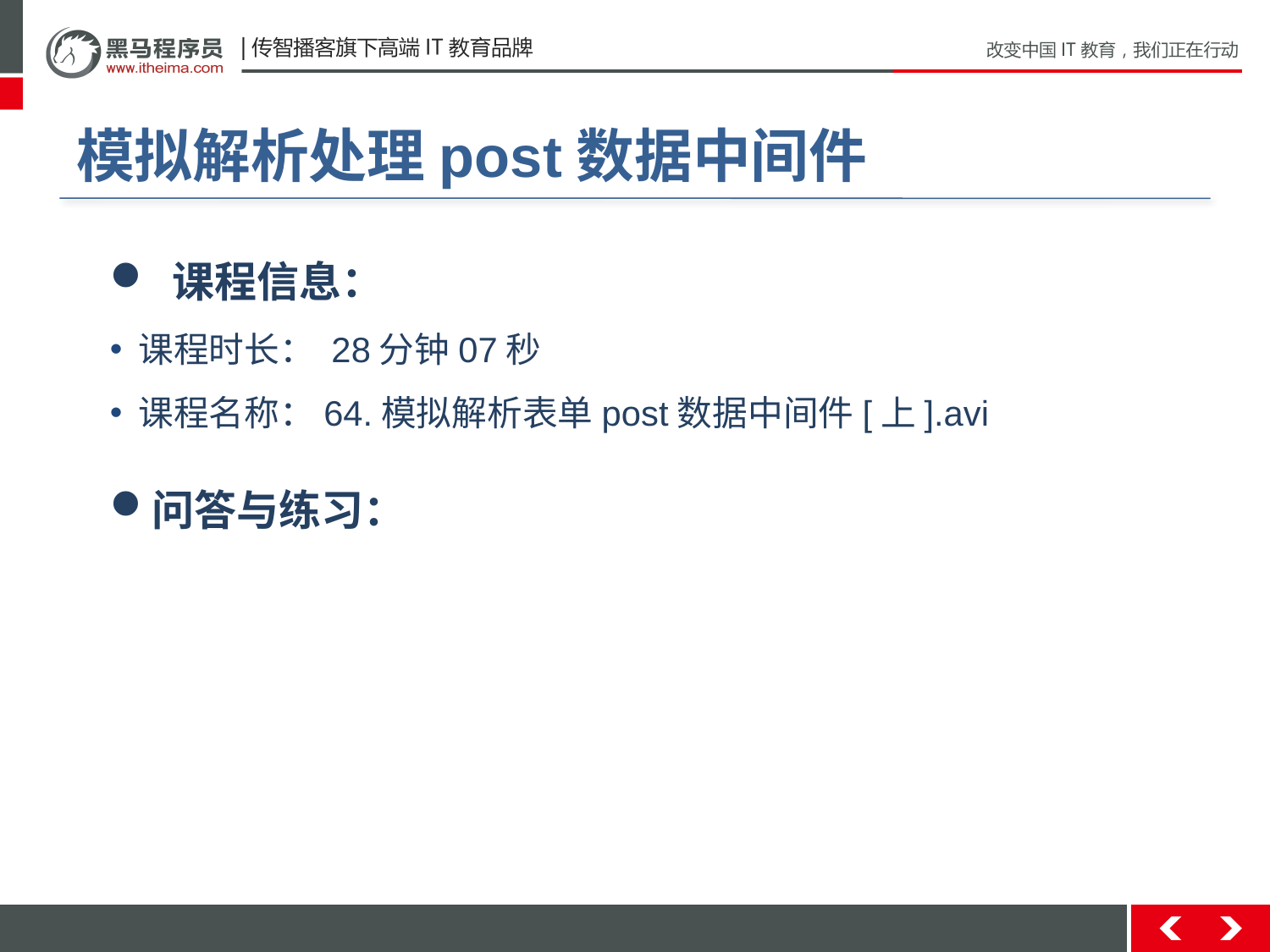

# 模拟解析处理post数据中间件
 课程信息：
 课程时长： 28分钟07秒
 课程名称：64.模拟解析表单post数据中间件[上].avi
问答与练习：